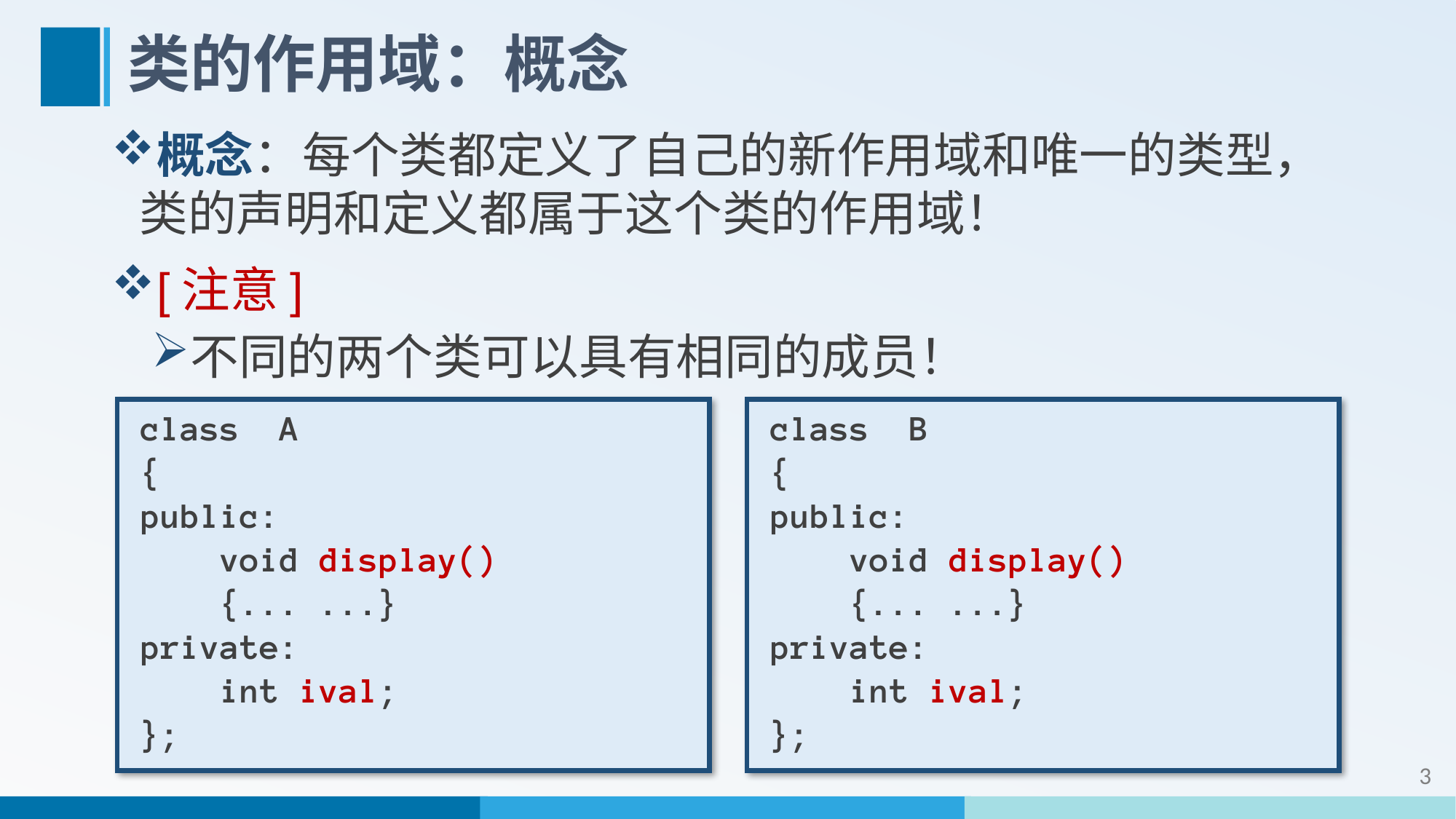

# 类的作用域：概念
概念：每个类都定义了自己的新作用域和唯一的类型，类的声明和定义都属于这个类的作用域！
[注意]
不同的两个类可以具有相同的成员！
class  A
{
public:
    void display()
    {... ...}
private:
    int ival;
};
class  B
{
public:
    void display()
    {... ...}
private:
    int ival;
};